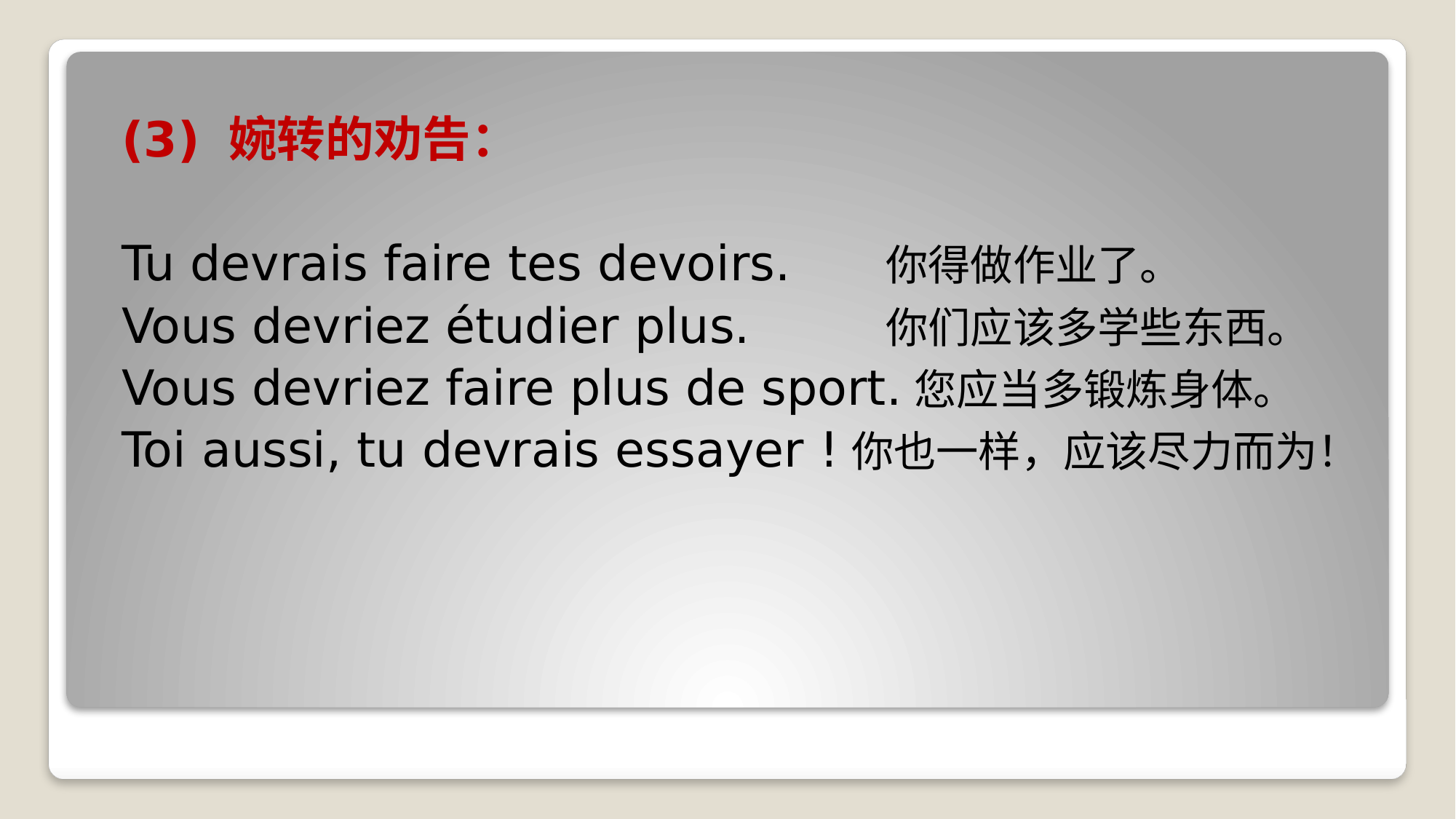

(3) 婉转的劝告：

Tu devrais faire tes devoirs.	你得做作业了。
Vous devriez étudier plus.		你们应该多学些东西。
Vous devriez faire plus de sport.您应当多锻炼身体。
Toi aussi, tu devrais essayer !你也一样，应该尽力而为！